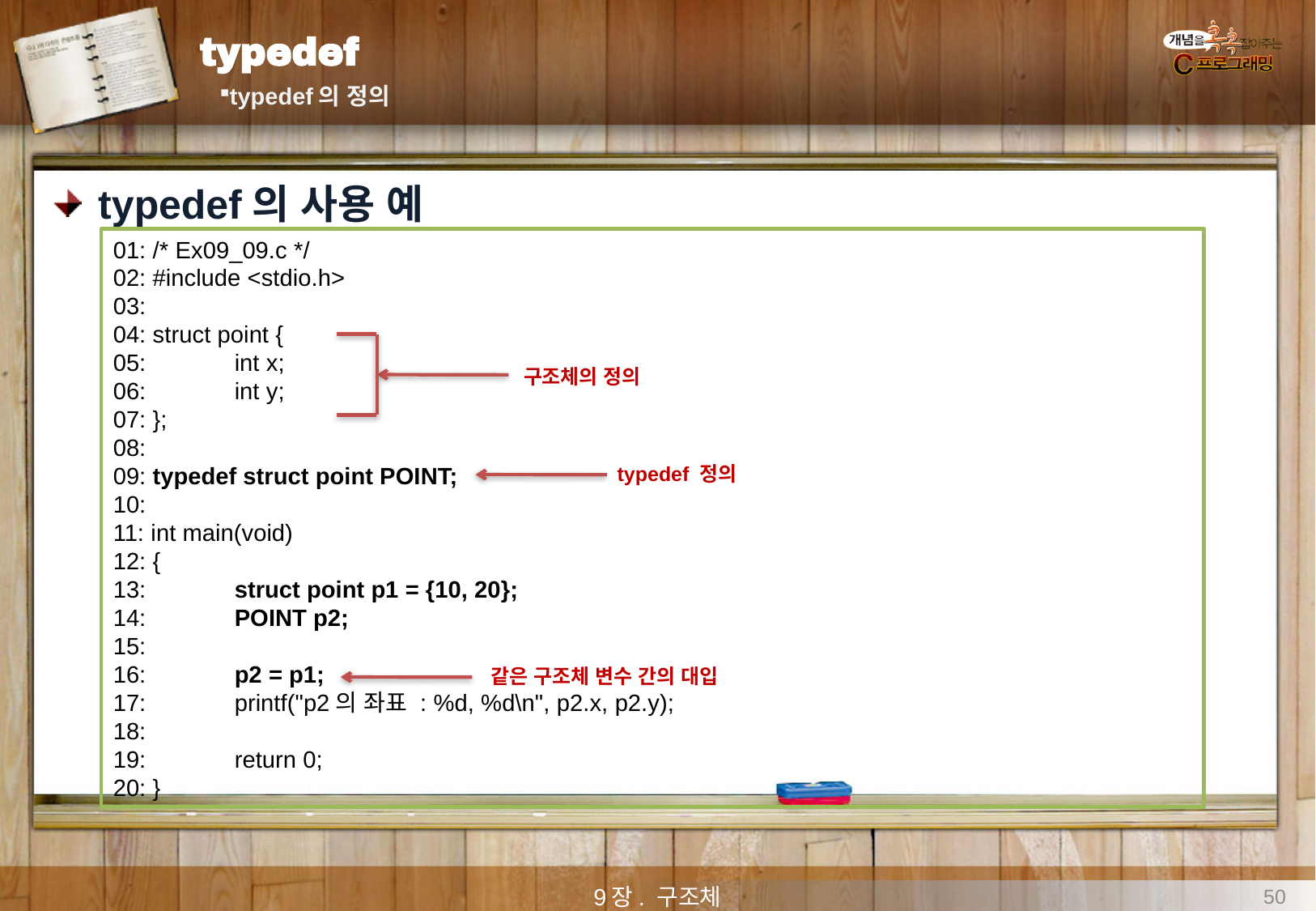

# typedef
typedef의 정의
typedef의 사용 예
01: /* Ex09_09.c */
02: #include <stdio.h>
03:
04: struct point {
05: 	int x;
06: 	int y;
07: };
08:
09: typedef struct point POINT;
10:
11: int main(void)
12: {
13:	struct point p1 = {10, 20};
14: 	POINT p2;
15:
16: 	p2 = p1;
17: 	printf("p2의 좌표 : %d, %d\n", p2.x, p2.y);
18:
19: 	return 0;
20: }
구조체의 정의
typedef 정의
같은 구조체 변수 간의 대입
9장. 구조체
50